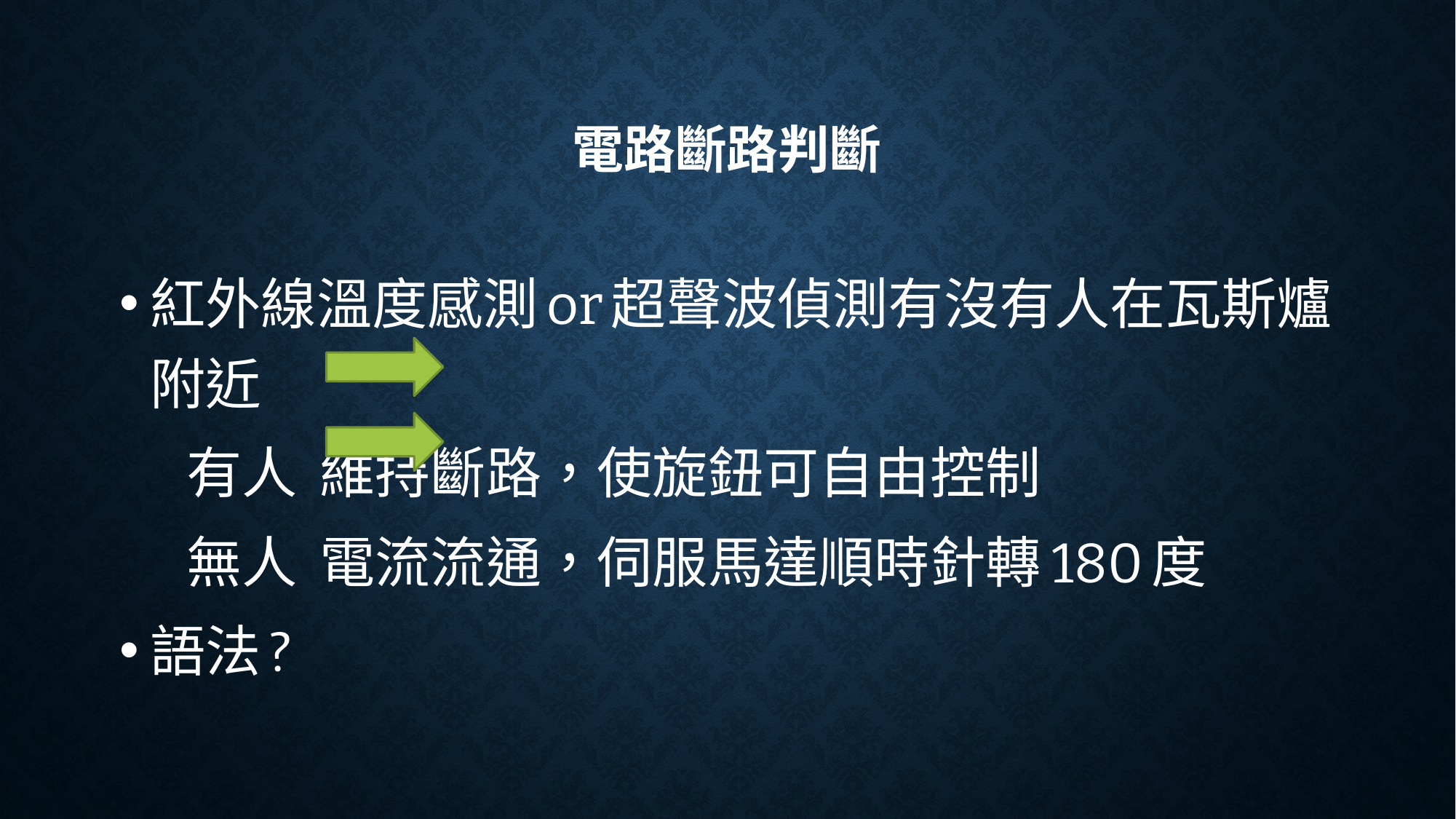

# 電路斷路判斷
紅外線溫度感測or超聲波偵測有沒有人在瓦斯爐附近
	有人		維持斷路，使旋鈕可自由控制
	無人		電流流通，伺服馬達順時針轉						180度
語法?